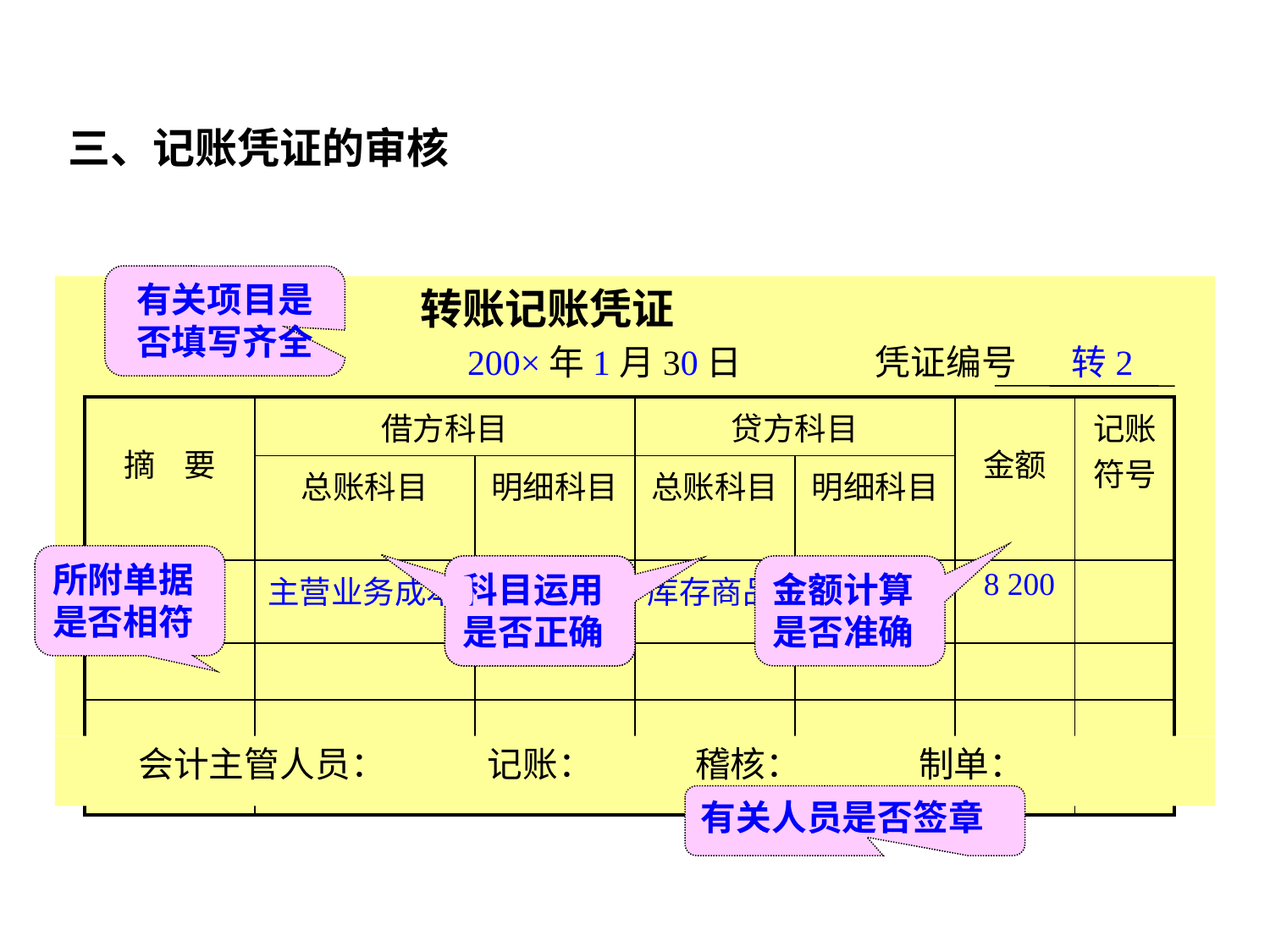

三、记账凭证的审核
有关项目是否填写齐全
                                            转账记账凭证
                                             200×年1月30日                 凭证编号       转2

| 摘 要 | 借方科目 |  | 贷方科目 |  | 金额 | 记账符号 |
| --- | --- | --- | --- | --- | --- | --- |
|  | 总账科目 | 明细科目 | 总账科目 | 明细科目 |  |  |
| 结转成本 | 主营业务成本 |  | 库存商品 |  | 8 200 |  |
|  |  |  |  |  |  |  |
|  |  |  |  |  |  |  |
| 附单据 张 | 合 计 |  |  |  | 8 200 |  |
所附单据是否相符

科目运用是否正确

金额计算是否准确
        会计主管人员：             记账：             稽核：               制单：
有关人员是否签章